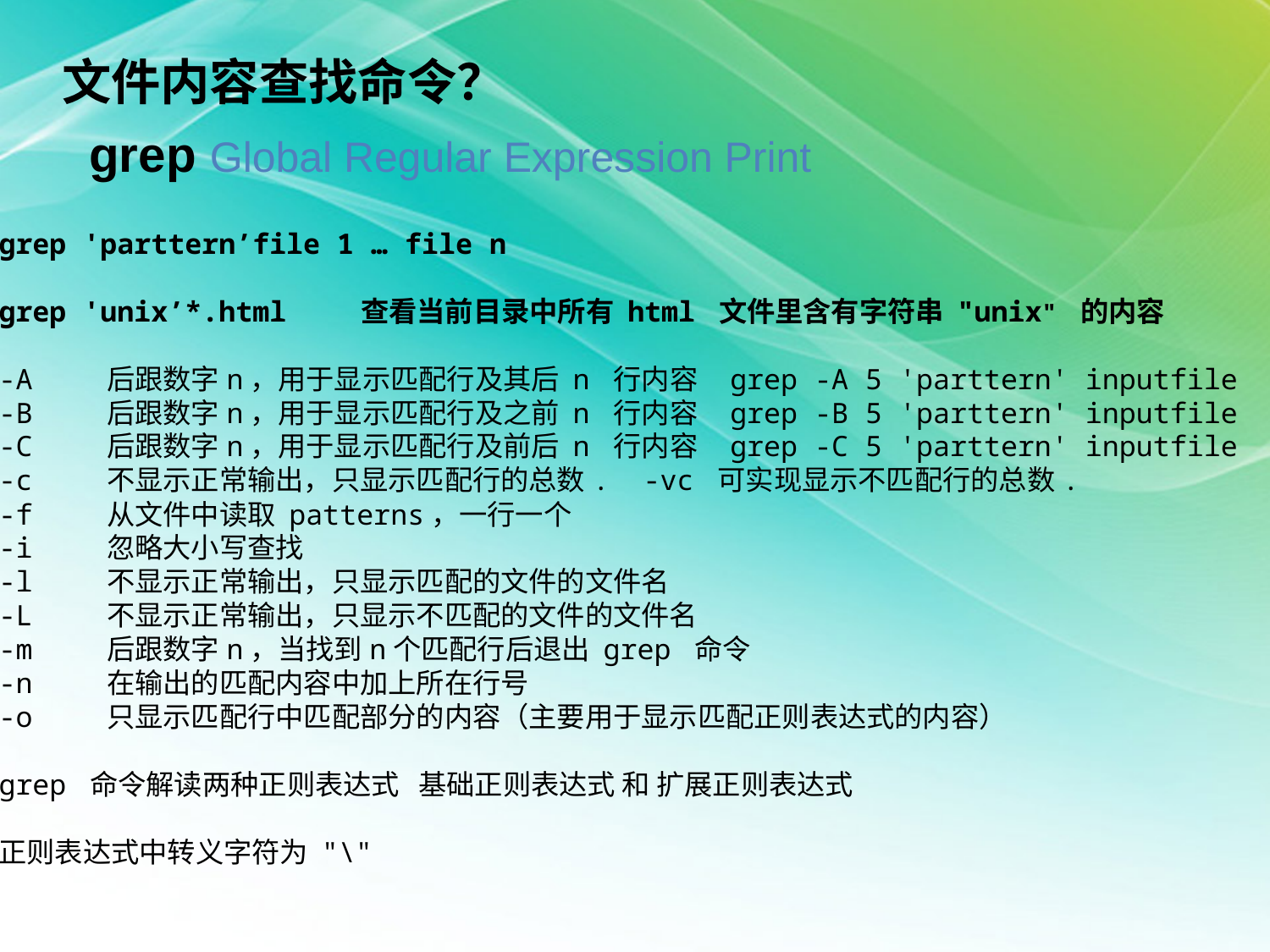

文件内容查找命令？
grep Global Regular Expression Print
grep 'parttern’file 1 … file n

grep 'unix’*.html    查看当前目录中所有 html 文件里含有字符串 "unix" 的内容

-A    后跟数字n，用于显示匹配行及其后 n 行内容    grep -A 5 'parttern' inputfile
-B    后跟数字n，用于显示匹配行及之前 n 行内容    grep -B 5 'parttern' inputfile
-C    后跟数字n，用于显示匹配行及前后 n 行内容    grep -C 5 'parttern' inputfile
-c    不显示正常输出，只显示匹配行的总数.  -vc 可实现显示不匹配行的总数.
-f    从文件中读取 patterns，一行一个
-i    忽略大小写查找
-l    不显示正常输出，只显示匹配的文件的文件名
-L    不显示正常输出，只显示不匹配的文件的文件名
-m    后跟数字n，当找到n个匹配行后退出 grep 命令
-n    在输出的匹配内容中加上所在行号
-o    只显示匹配行中匹配部分的内容（主要用于显示匹配正则表达式的内容）

grep 命令解读两种正则表达式   基础正则表达式 和 扩展正则表达式

正则表达式中转义字符为 "\"